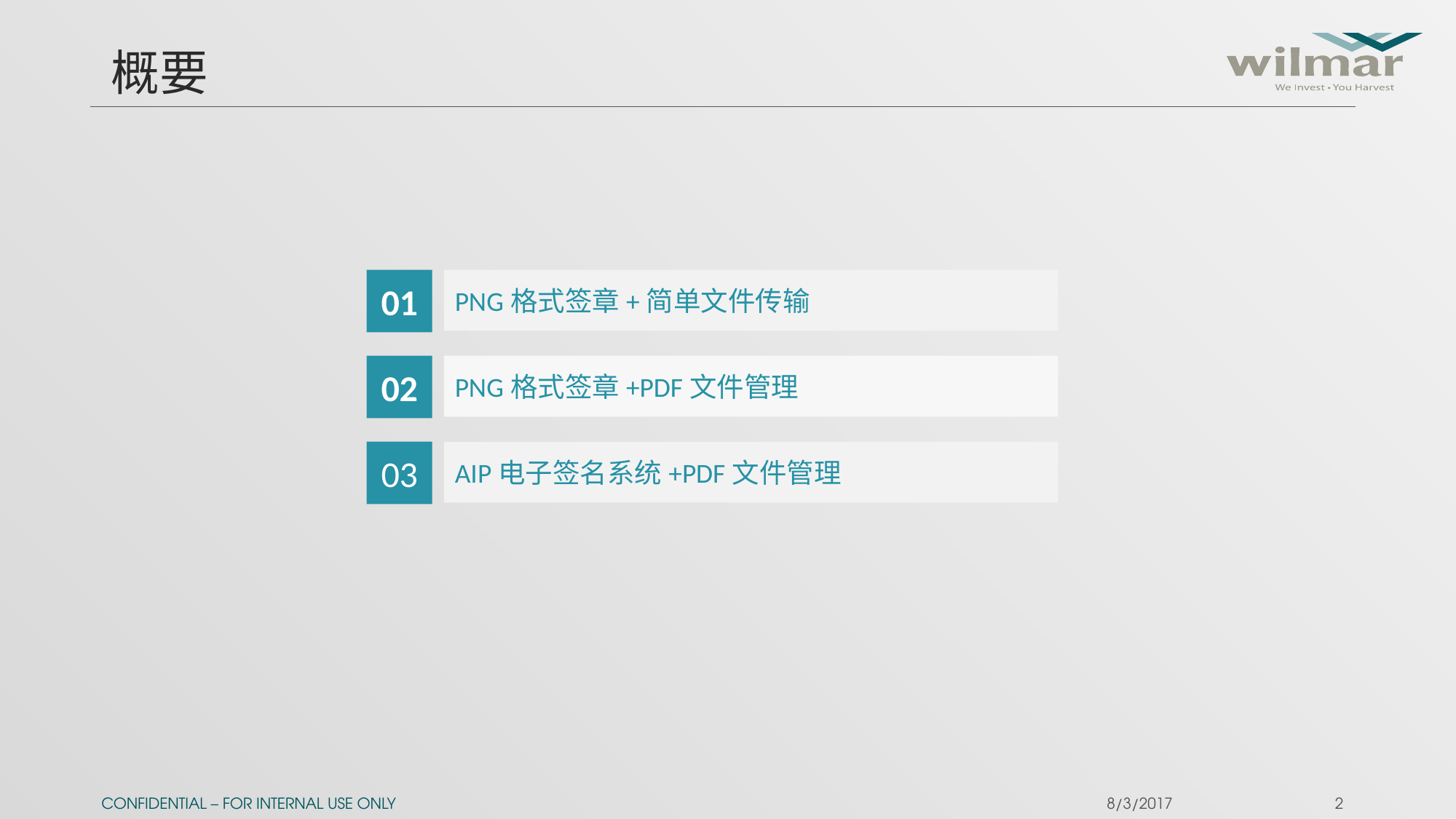

# 概要
01
PNG格式签章+简单文件传输
02
PNG格式签章+PDF文件管理
03
AIP电子签名系统+PDF文件管理
Confidential – For Internal Use Only
8/3/2017
2